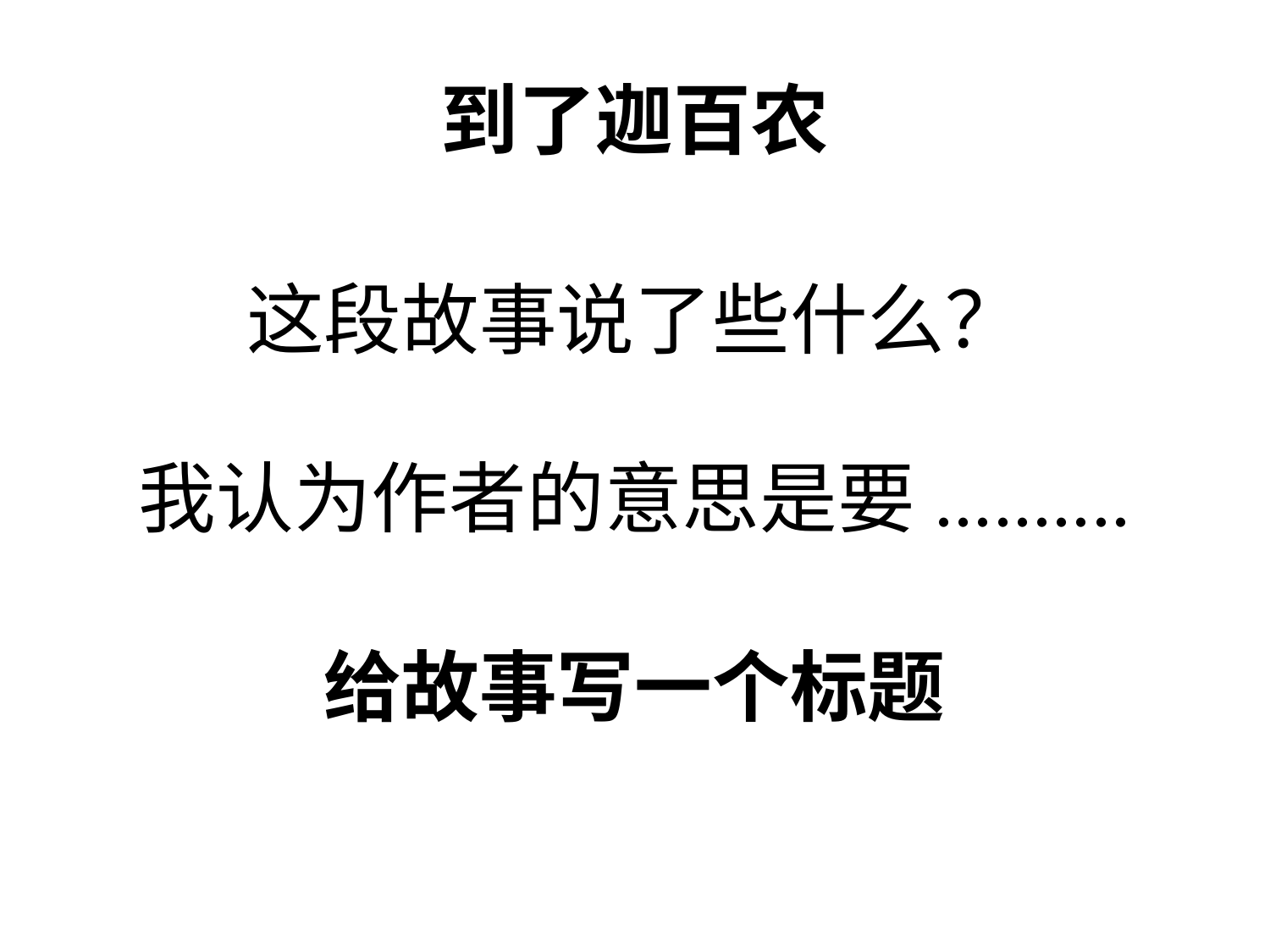

# 到了迦百农
这段故事说了些什么？
我认为作者的意思是要..........
给故事写一个标题